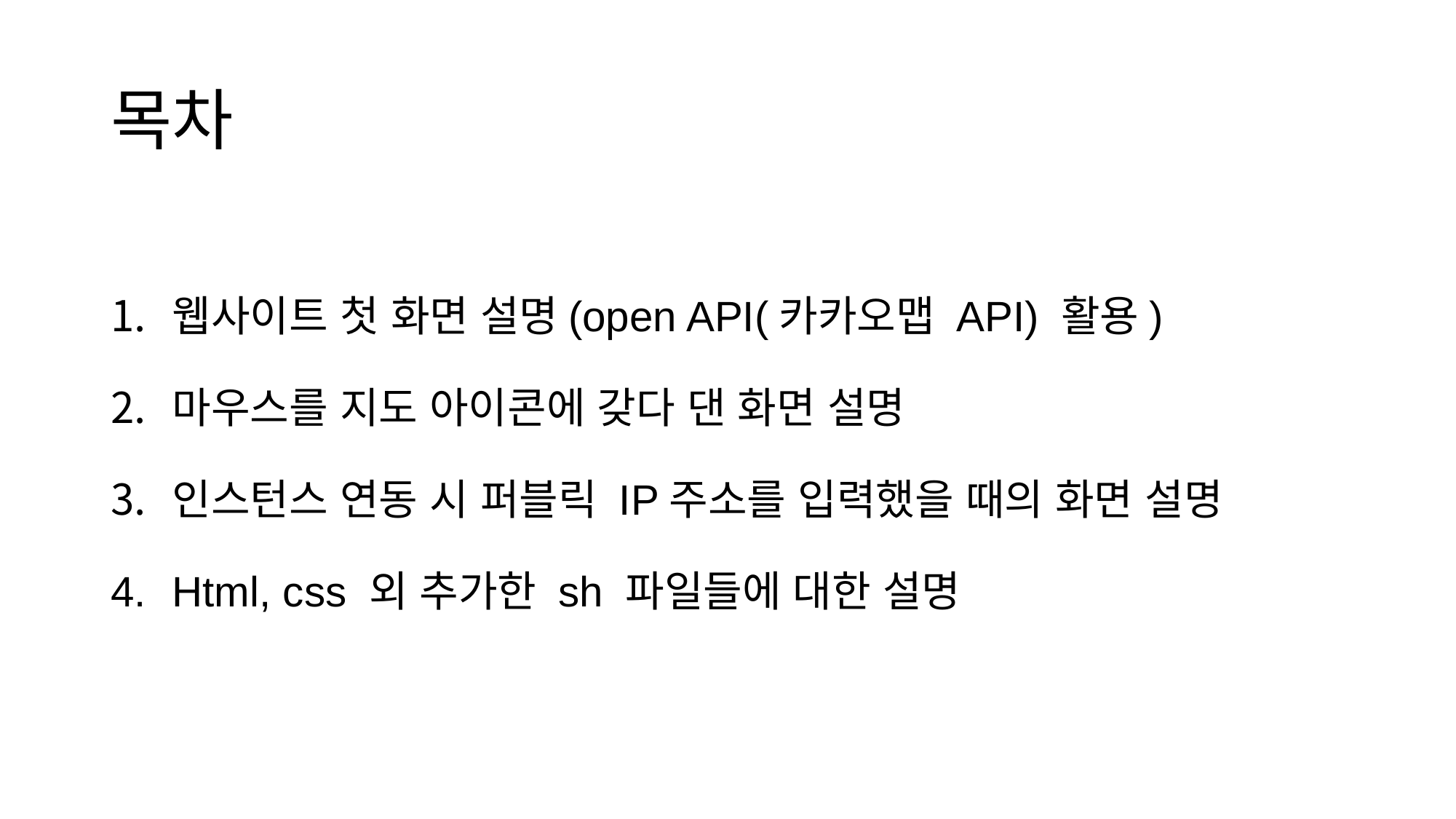

# 목차
웹사이트 첫 화면 설명(open API(카카오맵 API) 활용)
마우스를 지도 아이콘에 갖다 댄 화면 설명
인스턴스 연동 시 퍼블릭 IP주소를 입력했을 때의 화면 설명
Html, css 외 추가한 sh 파일들에 대한 설명